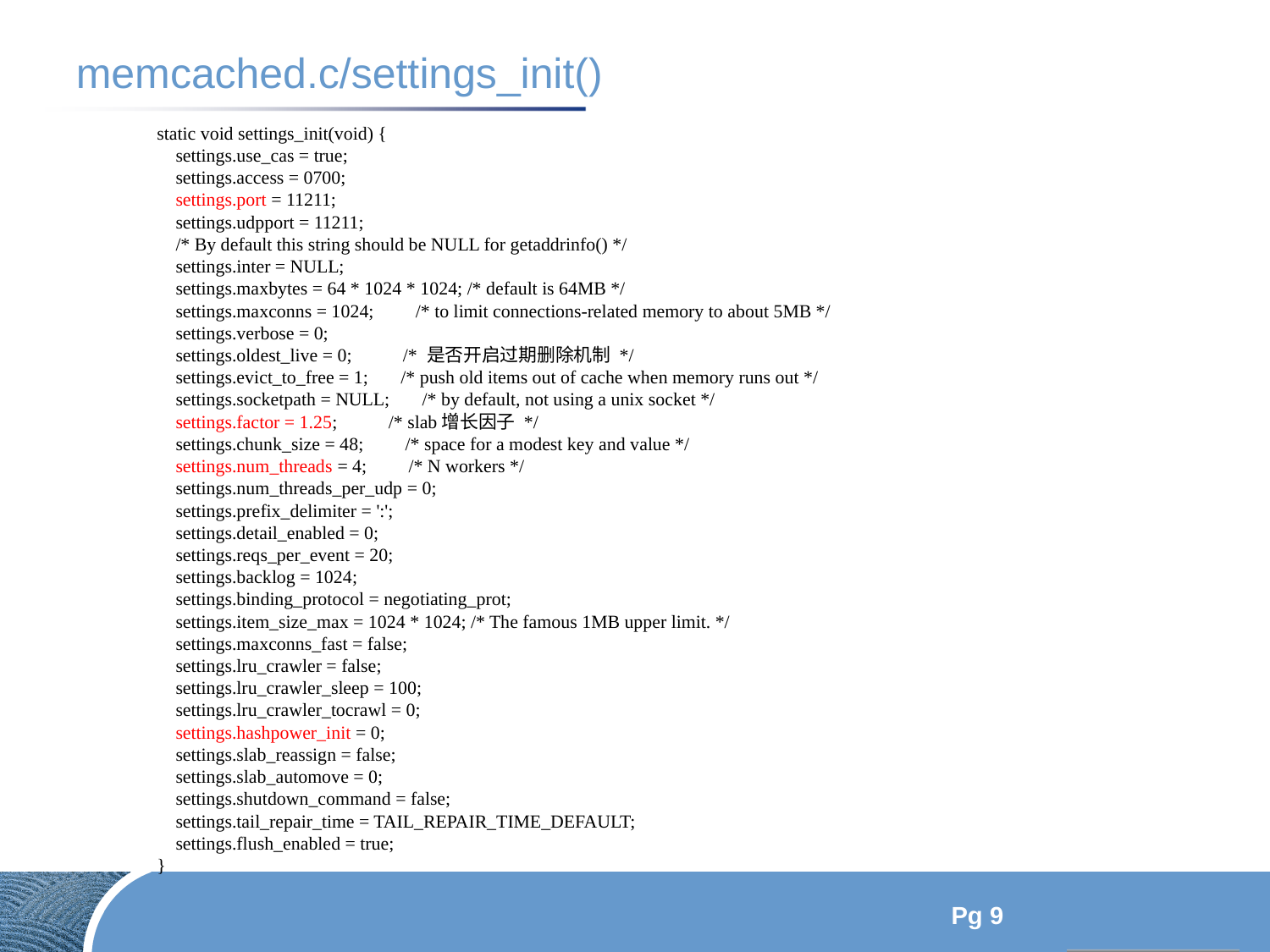

memcached.c/settings_init()
static void settings_init(void) {
    settings.use_cas = true;
    settings.access = 0700;
    settings.port = 11211;
    settings.udpport = 11211;
    /* By default this string should be NULL for getaddrinfo() */
    settings.inter = NULL;
    settings.maxbytes = 64 * 1024 * 1024; /* default is 64MB */
    settings.maxconns = 1024;         /* to limit connections-related memory to about 5MB */
    settings.verbose = 0;
    settings.oldest_live = 0;           /* 是否开启过期删除机制 */
    settings.evict_to_free = 1;       /* push old items out of cache when memory runs out */
    settings.socketpath = NULL;       /* by default, not using a unix socket */
    settings.factor = 1.25;           /* slab增长因子 */
    settings.chunk_size = 48;         /* space for a modest key and value */
    settings.num_threads = 4;         /* N workers */
    settings.num_threads_per_udp = 0;
    settings.prefix_delimiter = ':';
    settings.detail_enabled = 0;
    settings.reqs_per_event = 20;
    settings.backlog = 1024;
    settings.binding_protocol = negotiating_prot;
    settings.item_size_max = 1024 * 1024; /* The famous 1MB upper limit. */
    settings.maxconns_fast = false;
    settings.lru_crawler = false;
    settings.lru_crawler_sleep = 100;
    settings.lru_crawler_tocrawl = 0;
    settings.hashpower_init = 0;
    settings.slab_reassign = false;
    settings.slab_automove = 0;
    settings.shutdown_command = false;
    settings.tail_repair_time = TAIL_REPAIR_TIME_DEFAULT;
    settings.flush_enabled = true;
}